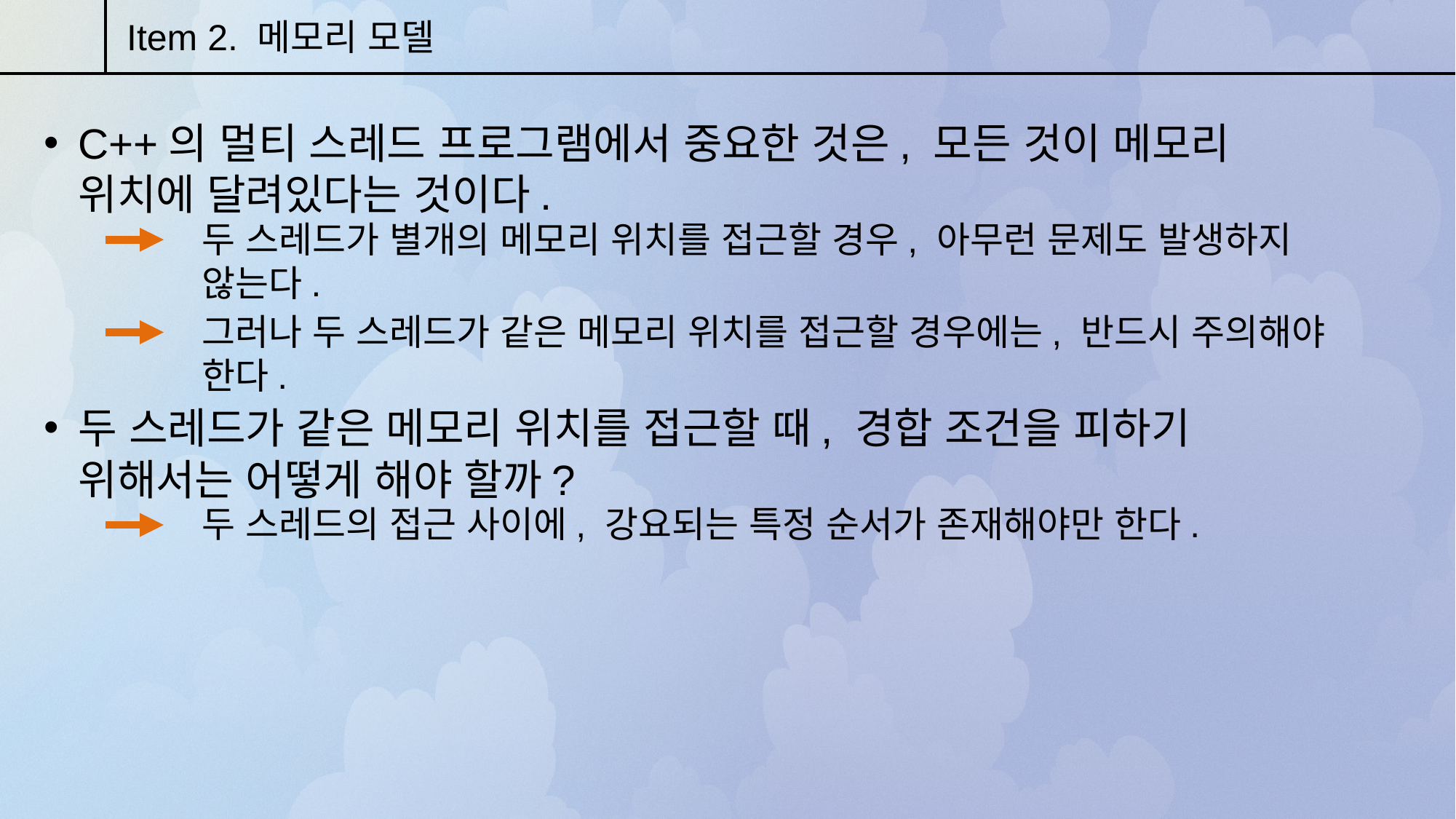

Item 2. 메모리 모델
C++의 멀티 스레드 프로그램에서 중요한 것은, 모든 것이 메모리 위치에 달려있다는 것이다.
두 스레드가 별개의 메모리 위치를 접근할 경우, 아무런 문제도 발생하지 않는다.
그러나 두 스레드가 같은 메모리 위치를 접근할 경우에는, 반드시 주의해야 한다.
두 스레드가 같은 메모리 위치를 접근할 때, 경합 조건을 피하기 위해서는 어떻게 해야 할까?
두 스레드의 접근 사이에, 강요되는 특정 순서가 존재해야만 한다.